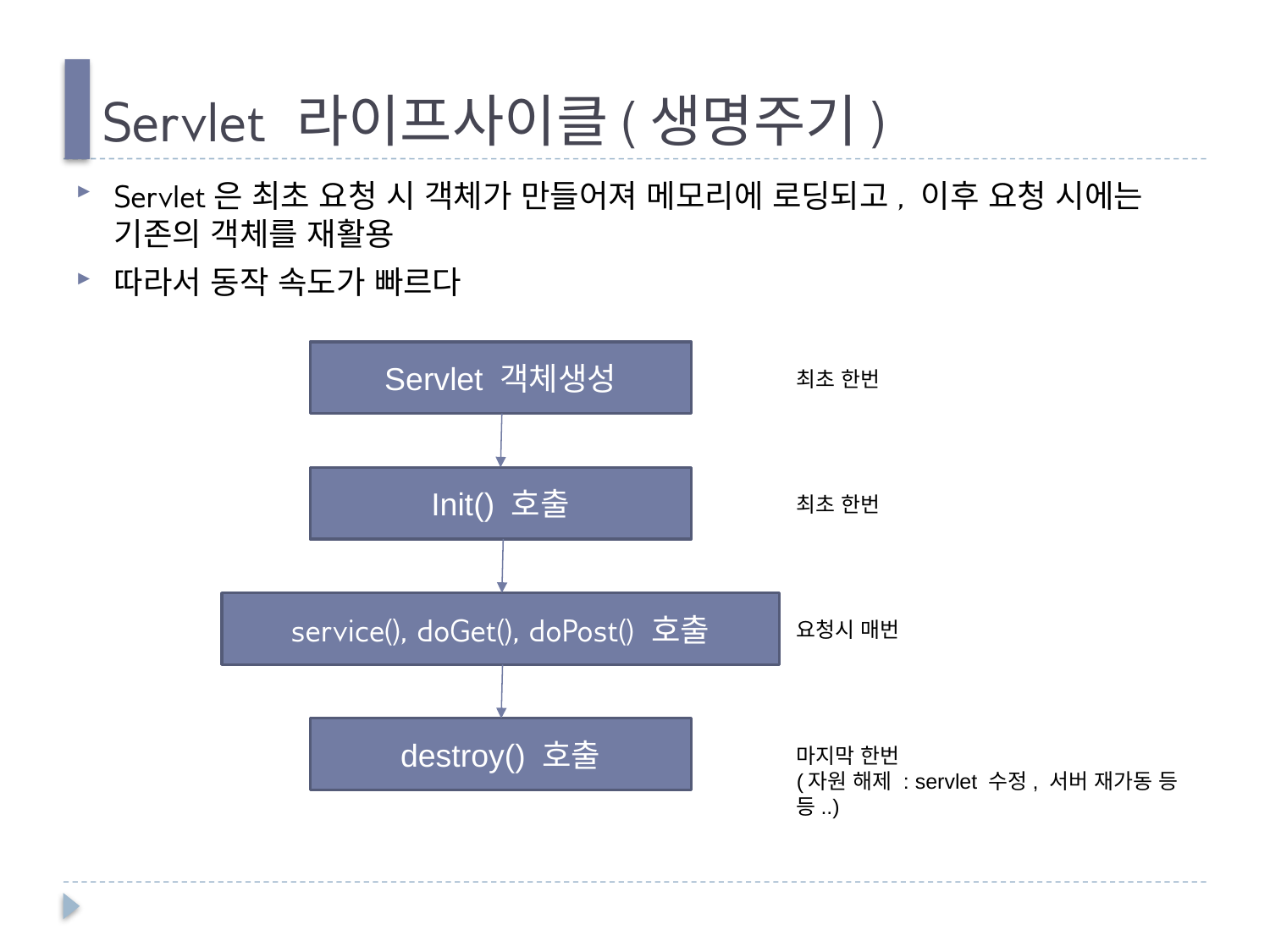

# Servlet 라이프사이클(생명주기)
Servlet은 최초 요청 시 객체가 만들어져 메모리에 로딩되고, 이후 요청 시에는 기존의 객체를 재활용
따라서 동작 속도가 빠르다

Servlet 객체생성
최초 한번
Init() 호출
최초 한번
service(), doGet(), doPost() 호출
요청시 매번
destroy() 호출
마지막 한번
(자원 해제 : servlet 수정, 서버 재가동 등등..)